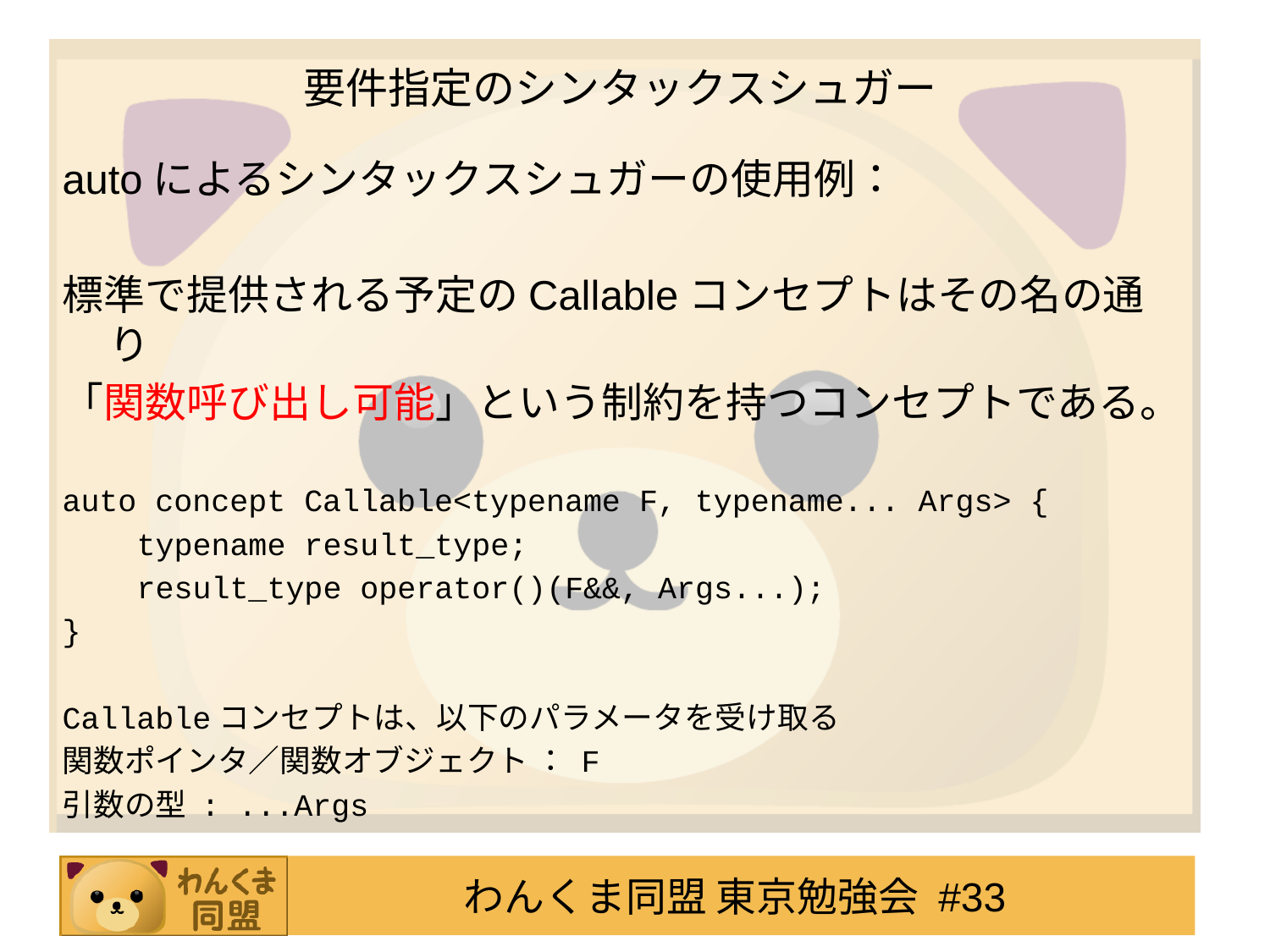

# 要件指定のシンタックスシュガー
autoによるシンタックスシュガーの使用例：

標準で提供される予定のCallableコンセプトはその名の通り
「関数呼び出し可能」という制約を持つコンセプトである。

auto concept Callable<typename F, typename... Args> {
    typename result_type;
    result_type operator()(F&&, Args...);
}

Callableコンセプトは、以下のパラメータを受け取る
関数ポインタ／関数オブジェクト ： F
引数の型 : ...Args